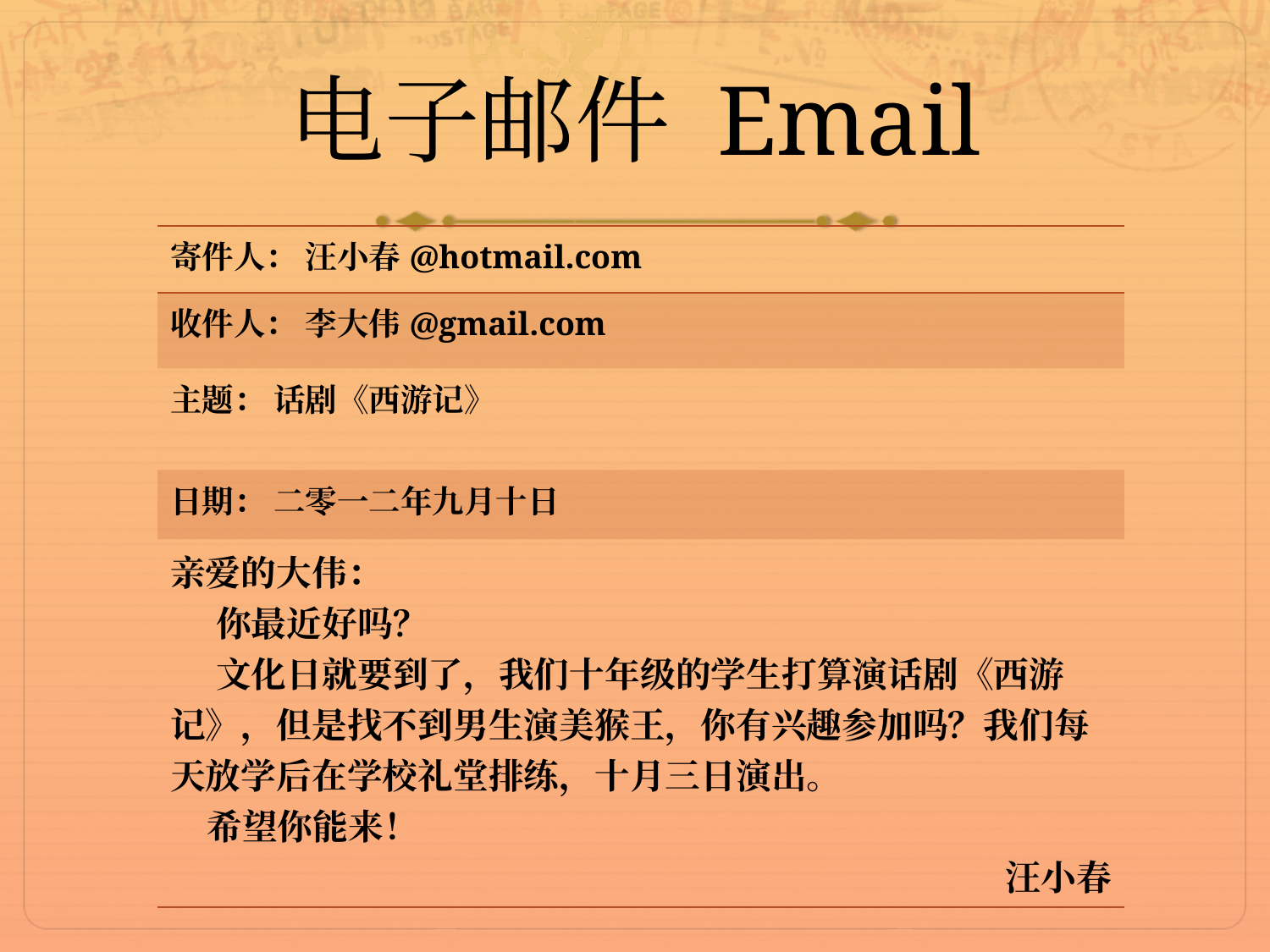

# 电子邮件 Email
| 寄件人： 汪小春@hotmail.com |
| --- |
| 收件人： 李大伟@gmail.com |
| 主题： 话剧《西游记》 |
| 日期： 二零一二年九月十日 |
| 亲爱的大伟： 你最近好吗？ 文化日就要到了，我们十年级的学生打算演话剧《西游记》，但是找不到男生演美猴王，你有兴趣参加吗？我们每天放学后在学校礼堂排练，十月三日演出。 希望你能来！ 汪小春 |